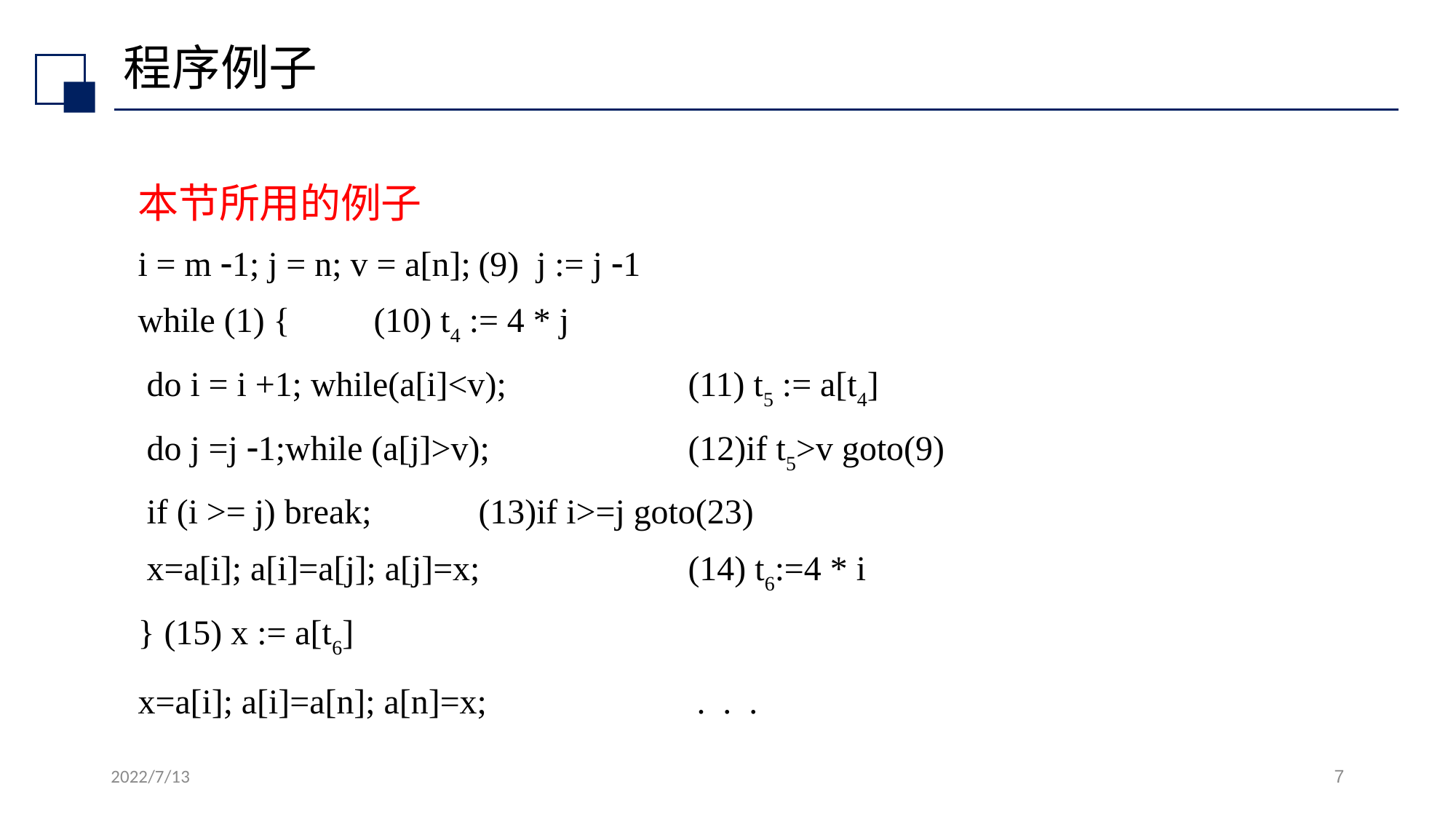

# 程序例子
本节所用的例子
i = m −1; j = n; v = a[n];		(9)  j := j −1
while (1) {				(10) t4 := 4 * j
 do i = i +1; while(a[i]<v);	         	(11) t5 := a[t4]
 do j =j −1;while (a[j]>v);           	(12)if t5>v goto(9)
 if (i >= j) break;		         	(13)if i>=j goto(23)
 x=a[i]; a[i]=a[j]; a[j]=x;	         	(14) t6:=4 * i
}						(15) x := a[t6]
x=a[i]; a[i]=a[n]; a[n]=x;            	 .  .  .
2022/7/13
7